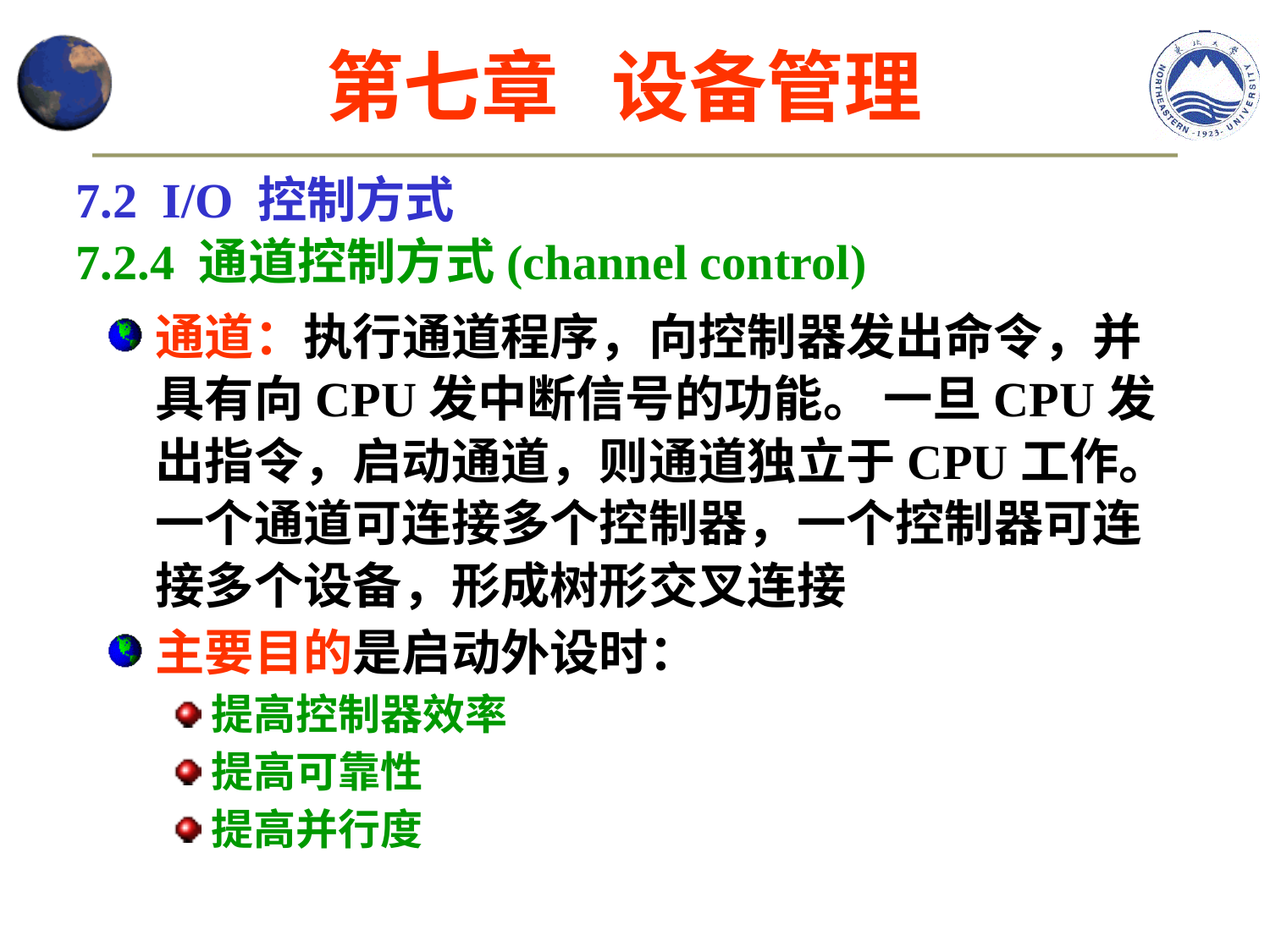

第七章   设备管理
7.2  I/O 控制方式
7.2.4 通道控制方式(channel control)
通道：执行通道程序，向控制器发出命令，并具有向CPU发中断信号的功能。 一旦CPU发出指令，启动通道，则通道独立于CPU工作。一个通道可连接多个控制器，一个控制器可连接多个设备，形成树形交叉连接
主要目的是启动外设时：
提高控制器效率
提高可靠性
提高并行度